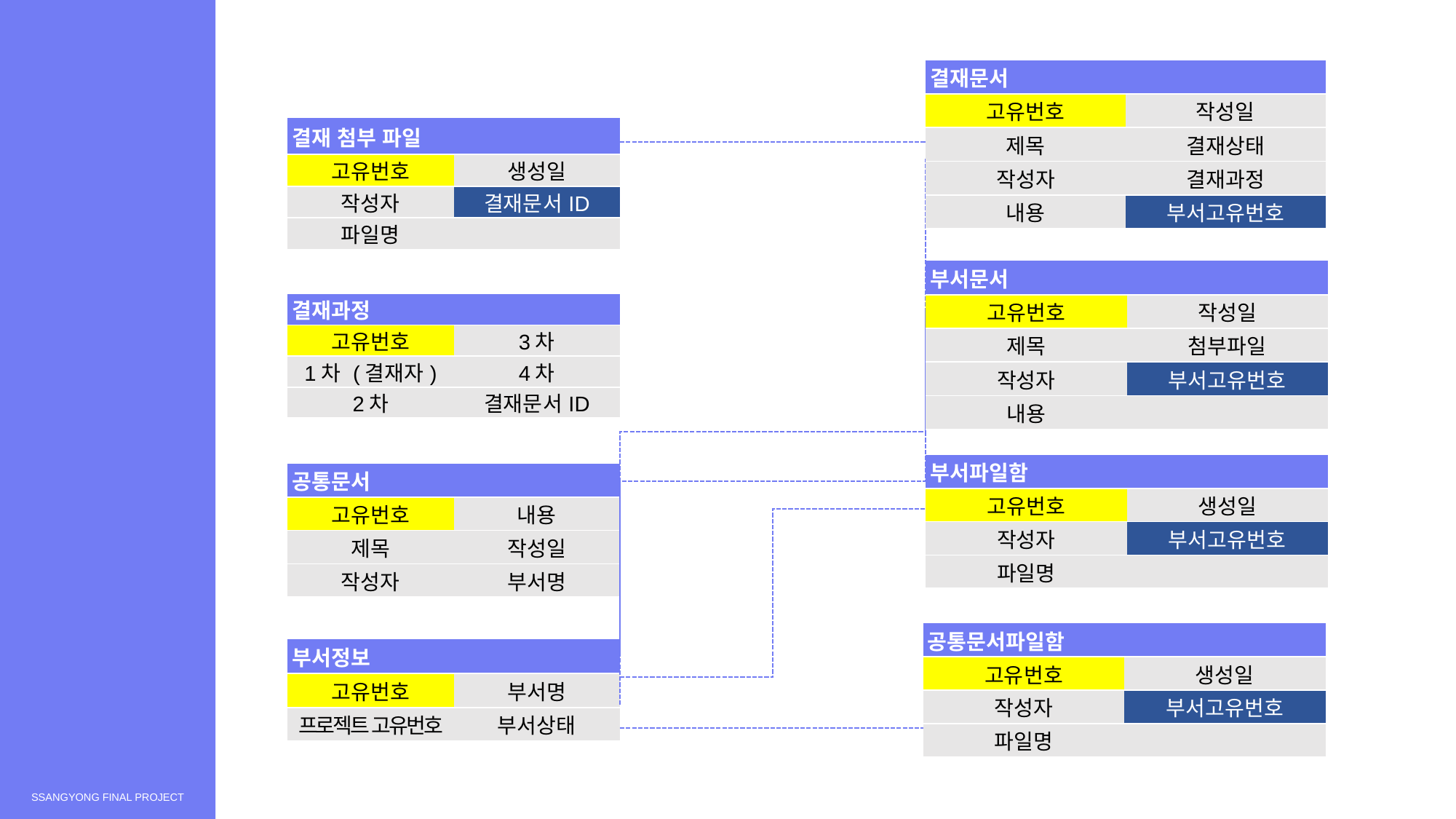

| 결재문서 |  |
| --- | --- |
| 고유번호 | 작성일 |
| 제목 | 결재상태 |
| 작성자 | 결재과정 |
| 내용 | 부서고유번호 |
| 결재 첨부 파일 |  |
| --- | --- |
| 고유번호 | 생성일 |
| 작성자 | 결재문서ID |
| 파일명 |  |
| 부서문서 |  |
| --- | --- |
| 고유번호 | 작성일 |
| 제목 | 첨부파일 |
| 작성자 | 부서고유번호 |
| 내용 |  |
| 결재과정 |  |
| --- | --- |
| 고유번호 | 3차 |
| 1차 (결재자) | 4차 |
| 2차 | 결재문서ID |
| 부서파일함 |  |
| --- | --- |
| 고유번호 | 생성일 |
| 작성자 | 부서고유번호 |
| 파일명 |  |
| 공통문서 |  |
| --- | --- |
| 고유번호 | 내용 |
| 제목 | 작성일 |
| 작성자 | 부서명 |
| 공통문서파일함 |  |
| --- | --- |
| 고유번호 | 생성일 |
| 작성자 | 부서고유번호 |
| 파일명 |  |
| 부서정보 |  |
| --- | --- |
| 고유번호 | 부서명 |
| 프로젝트 고유번호 | 부서상태 |
SSANGYONG FINAL PROJECT